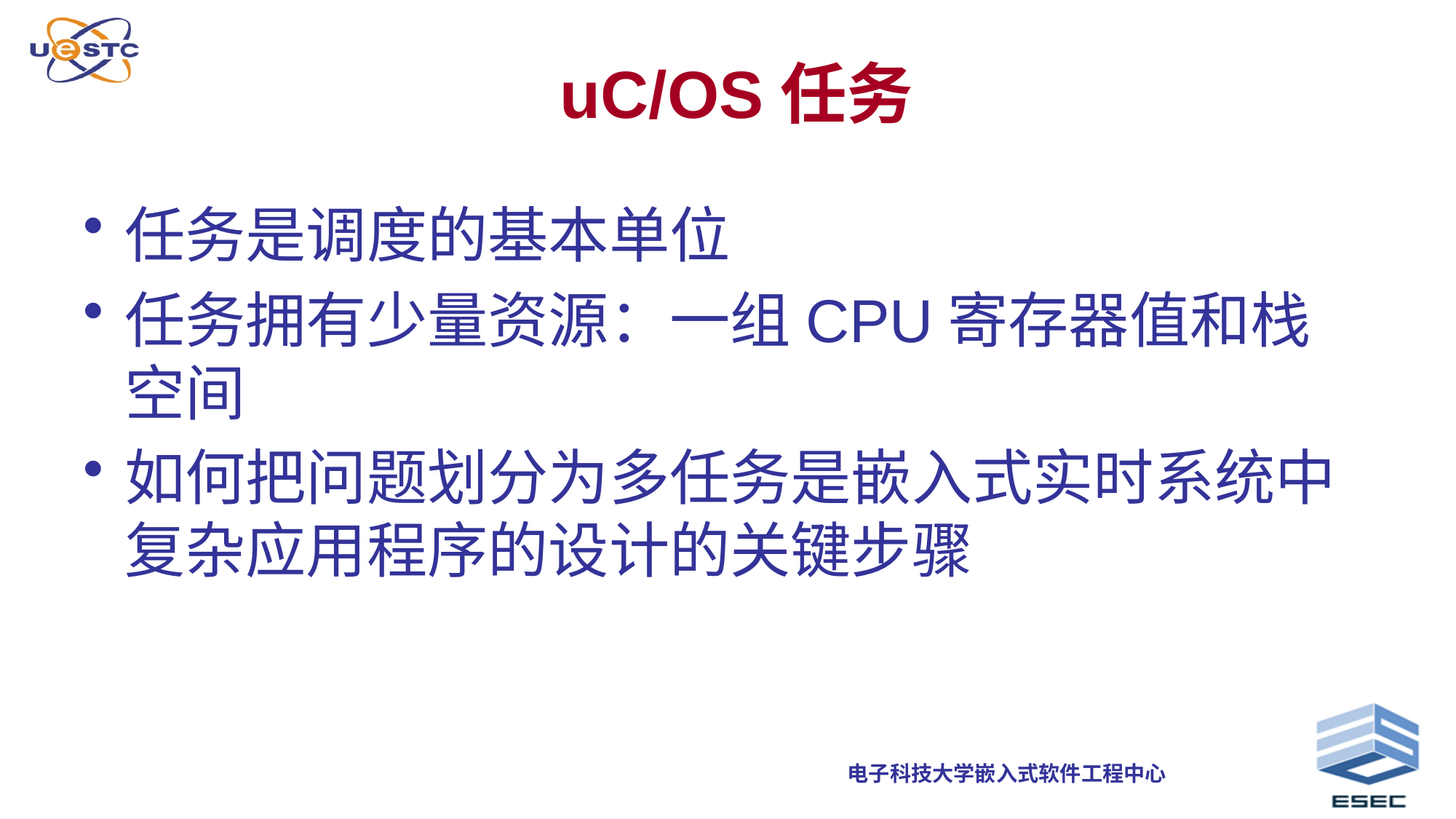

# uC/OS任务
任务是调度的基本单位
任务拥有少量资源：一组CPU寄存器值和栈空间
如何把问题划分为多任务是嵌入式实时系统中复杂应用程序的设计的关键步骤